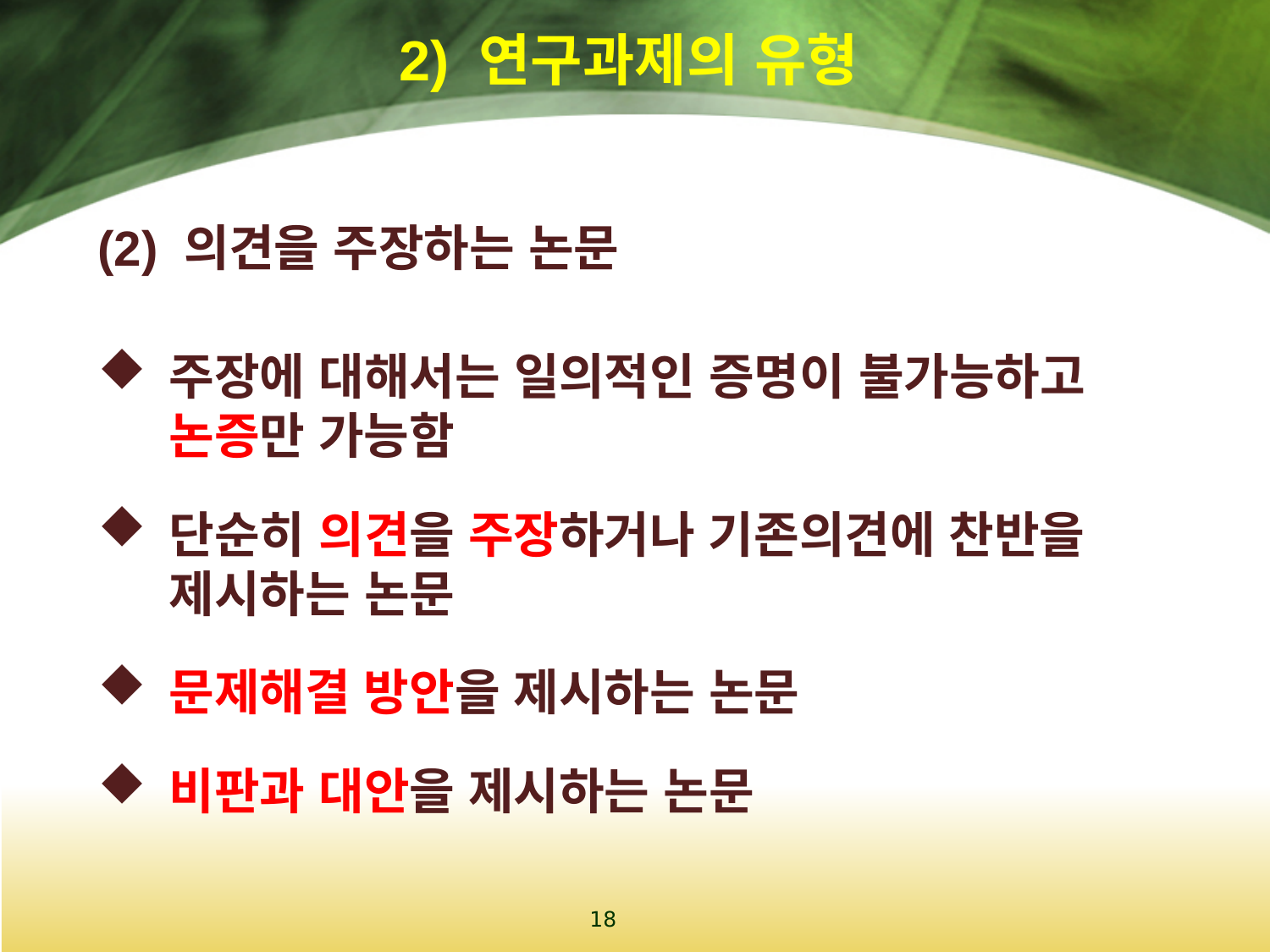

# 2) 연구과제의 유형
(2) 의견을 주장하는 논문

주장에 대해서는 일의적인 증명이 불가능하고 논증만 가능함

단순히 의견을 주장하거나 기존의견에 찬반을 제시하는 논문

문제해결 방안을 제시하는 논문

비판과 대안을 제시하는 논문
18